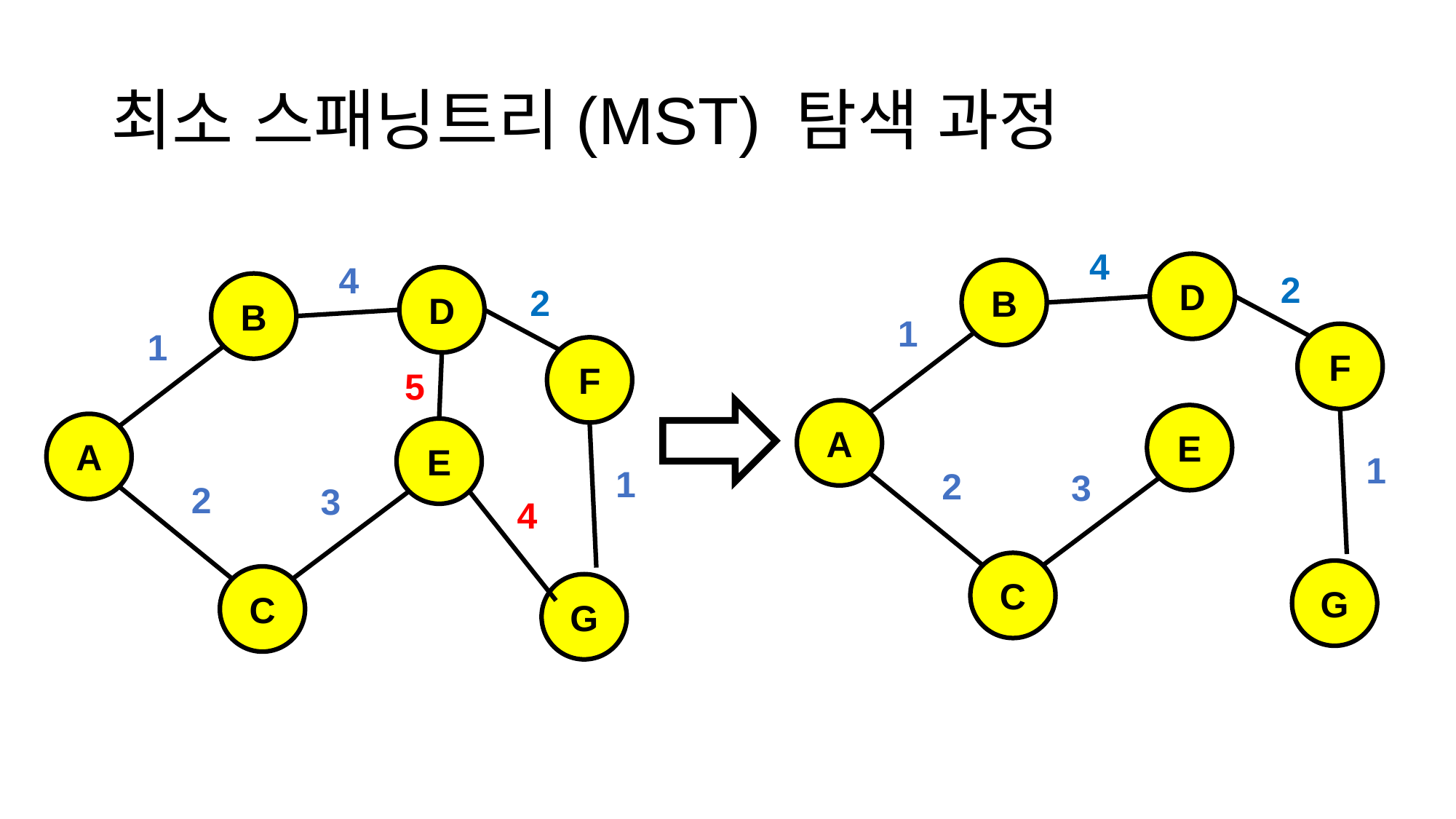

# 최소 스패닝트리(MST) 탐색 과정
4
D
B
F
A
E
C
G
2
1
1
2
3
4
D
B
F
A
E
C
G
2
1
5
1
2
3
4